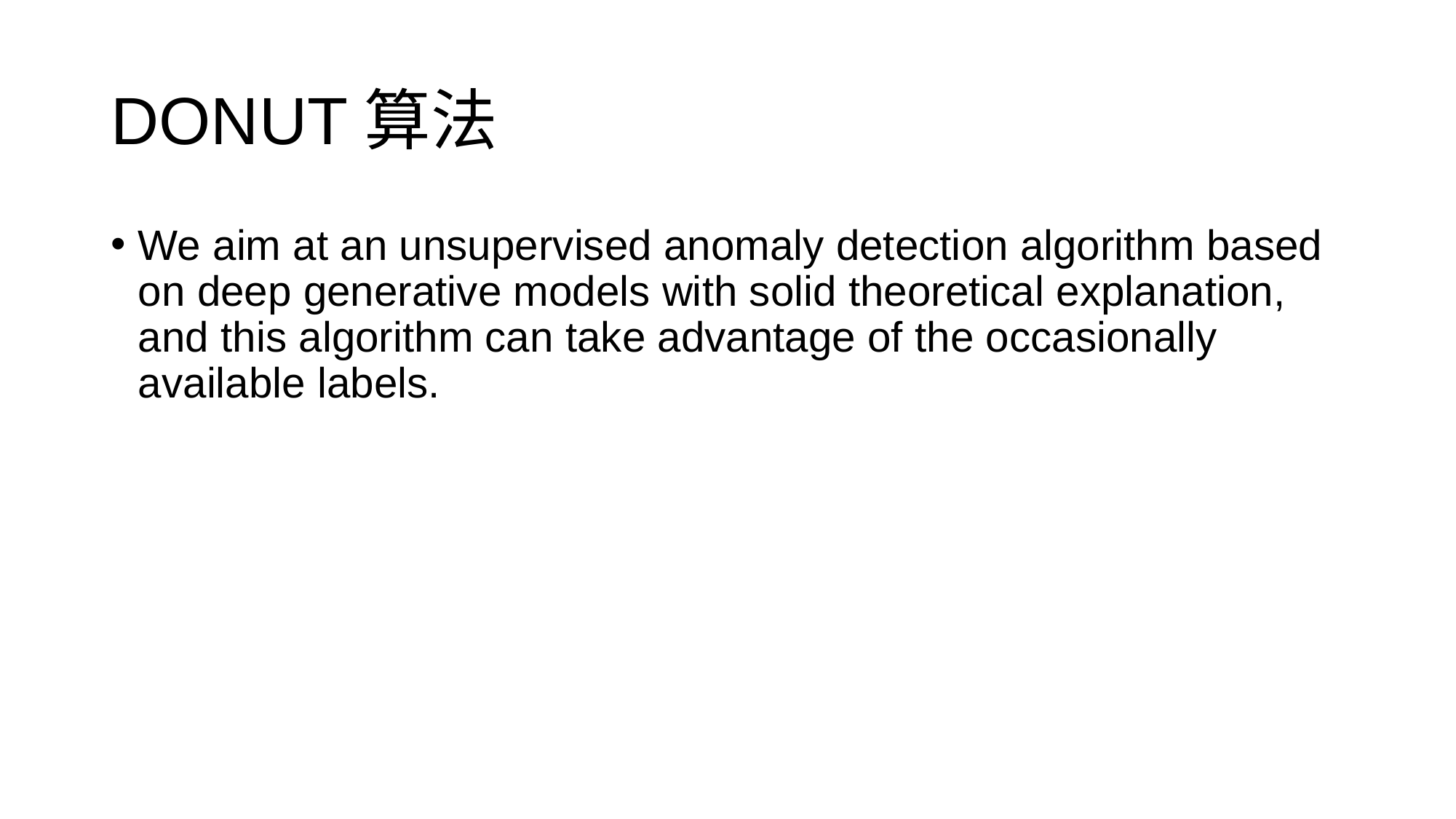

# DONUT算法
We aim at an unsupervised anomaly detection algorithm based on deep generative models with solid theoretical explanation, and this algorithm can take advantage of the occasionally available labels.